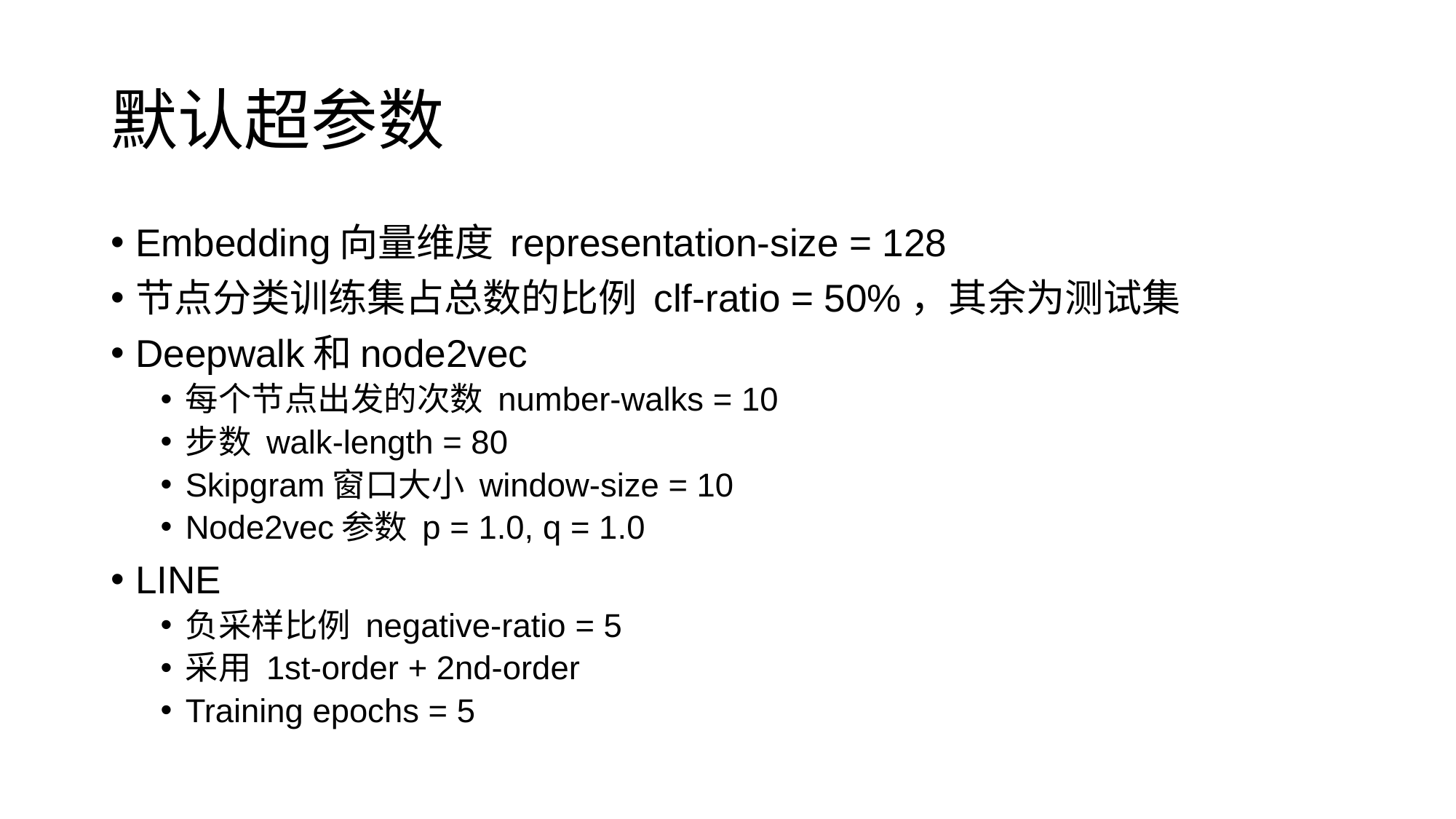

# 默认超参数
Embedding向量维度 representation-size = 128
节点分类训练集占总数的比例 clf-ratio = 50%，其余为测试集
Deepwalk和node2vec
每个节点出发的次数 number-walks = 10
步数 walk-length = 80
Skipgram窗口大小 window-size = 10
Node2vec参数 p = 1.0, q = 1.0
LINE
负采样比例 negative-ratio = 5
采用 1st-order + 2nd-order
Training epochs = 5